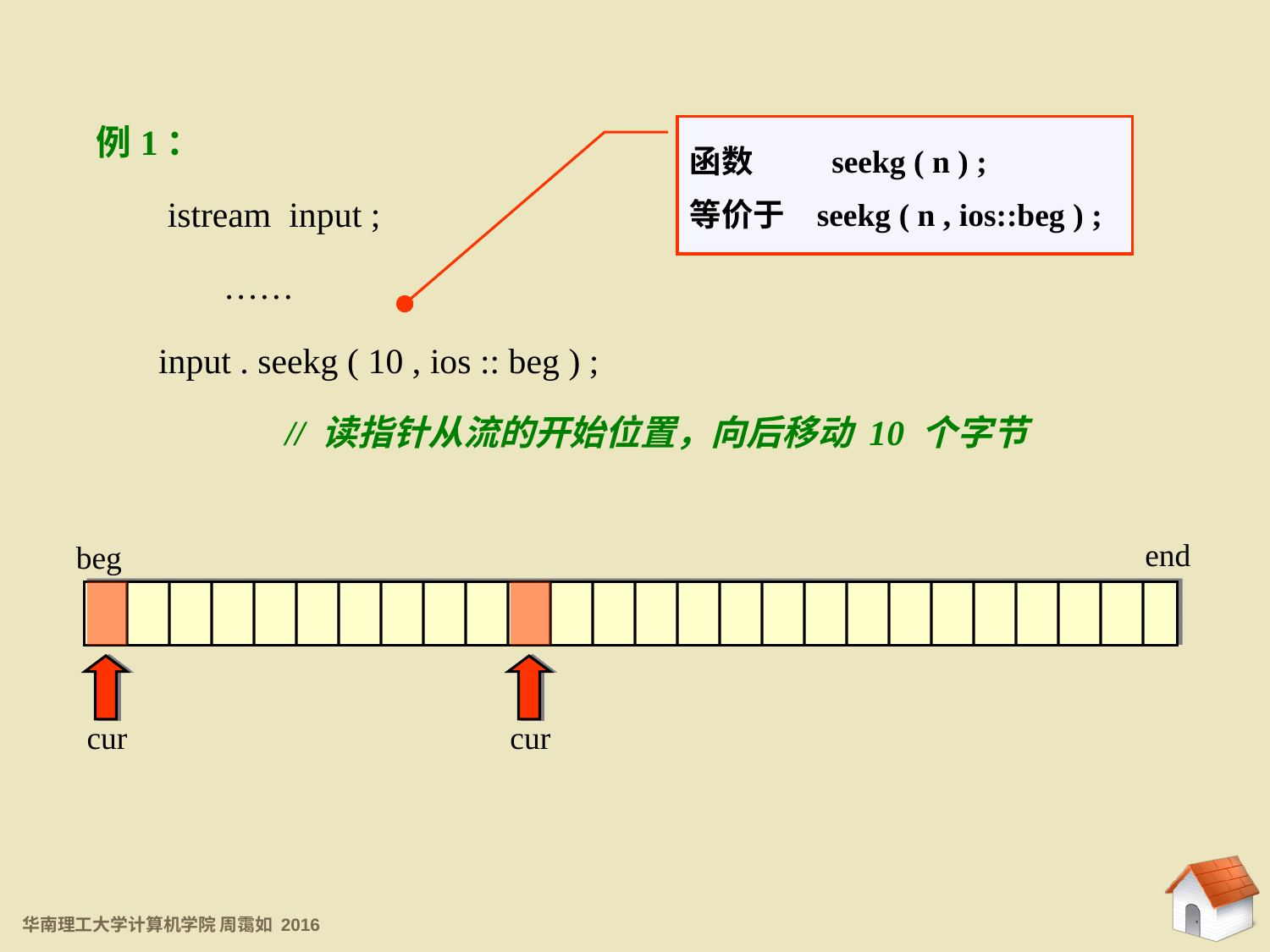

11.5.4  二进制文件
例1：
        istream  input ;
	……
函数 	 seekg ( n ) ;
等价于	seekg ( n , ios::beg ) ;
input . seekg ( 10 , ios :: beg ) ;
	// 读指针从流的开始位置，向后移动 10 个字节
end
beg

cur

cur